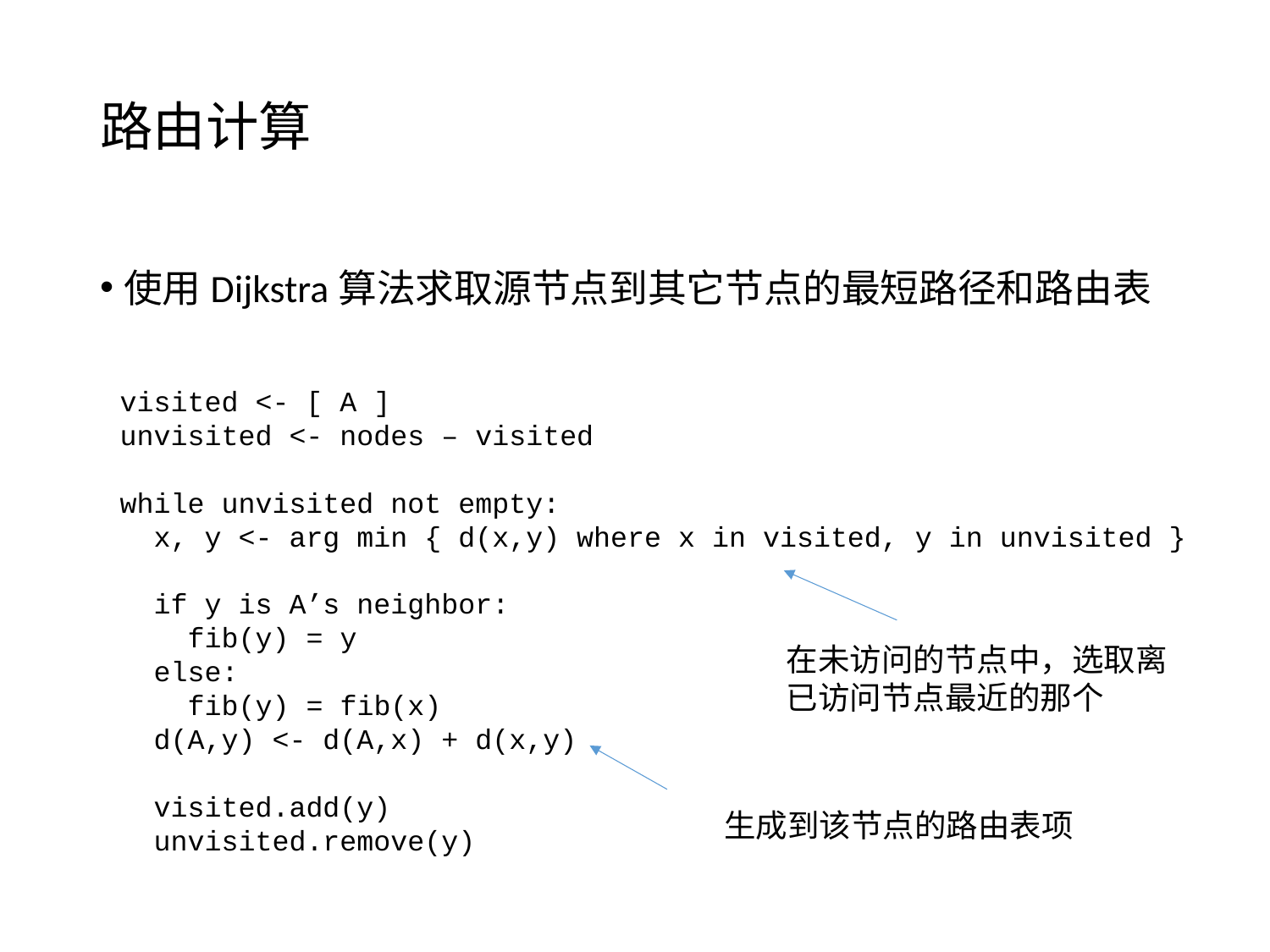

# 路由计算
使用Dijkstra算法求取源节点到其它节点的最短路径和路由表
visited <- [ A ]
unvisited <- nodes – visited

while unvisited not empty:
  x, y <- arg min { d(x,y) where x in visited, y in unvisited }

  if y is A’s neighbor:
    fib(y) = y
  else:
    fib(y) = fib(x)
  d(A,y) <- d(A,x) + d(x,y)

  visited.add(y)
  unvisited.remove(y)
在未访问的节点中，选取离已访问节点最近的那个
生成到该节点的路由表项
22